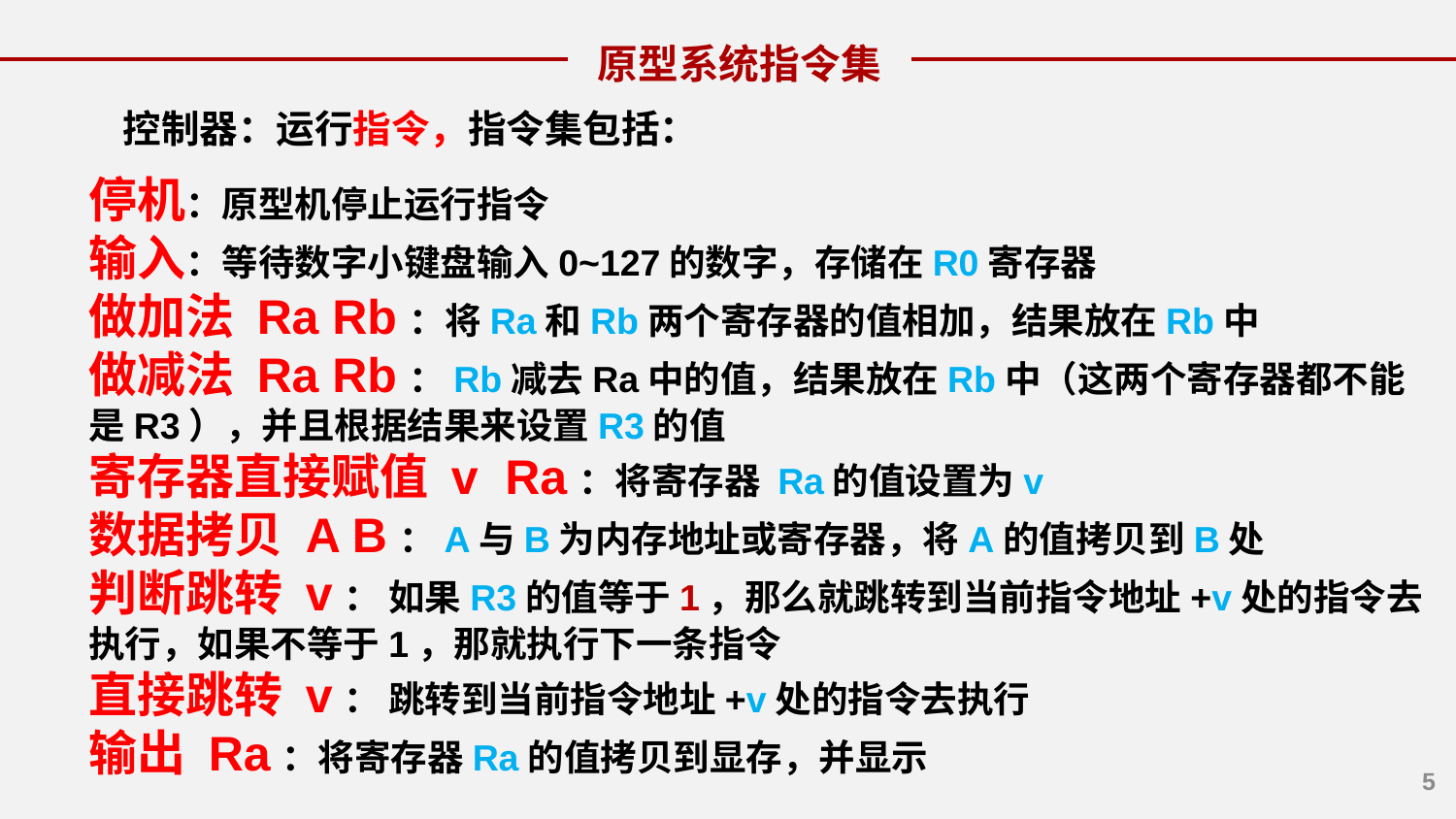

原型系统指令集
控制器：运行指令，指令集包括：
停机：原型机停止运行指令
输入：等待数字小键盘输入0~127的数字，存储在R0寄存器
做加法 Ra Rb：将Ra和Rb两个寄存器的值相加，结果放在Rb中
做减法 Ra Rb：Rb减去Ra中的值，结果放在Rb中（这两个寄存器都不能是R3），并且根据结果来设置R3的值
寄存器直接赋值 v  Ra：将寄存器 Ra的值设置为v
数据拷贝 A B：A与B为内存地址或寄存器，将A的值拷贝到B处
判断跳转 v： 如果R3的值等于1，那么就跳转到当前指令地址+v处的指令去执行，如果不等于1，那就执行下一条指令
直接跳转 v： 跳转到当前指令地址+v处的指令去执行
输出 Ra：将寄存器Ra的值拷贝到显存，并显示
5